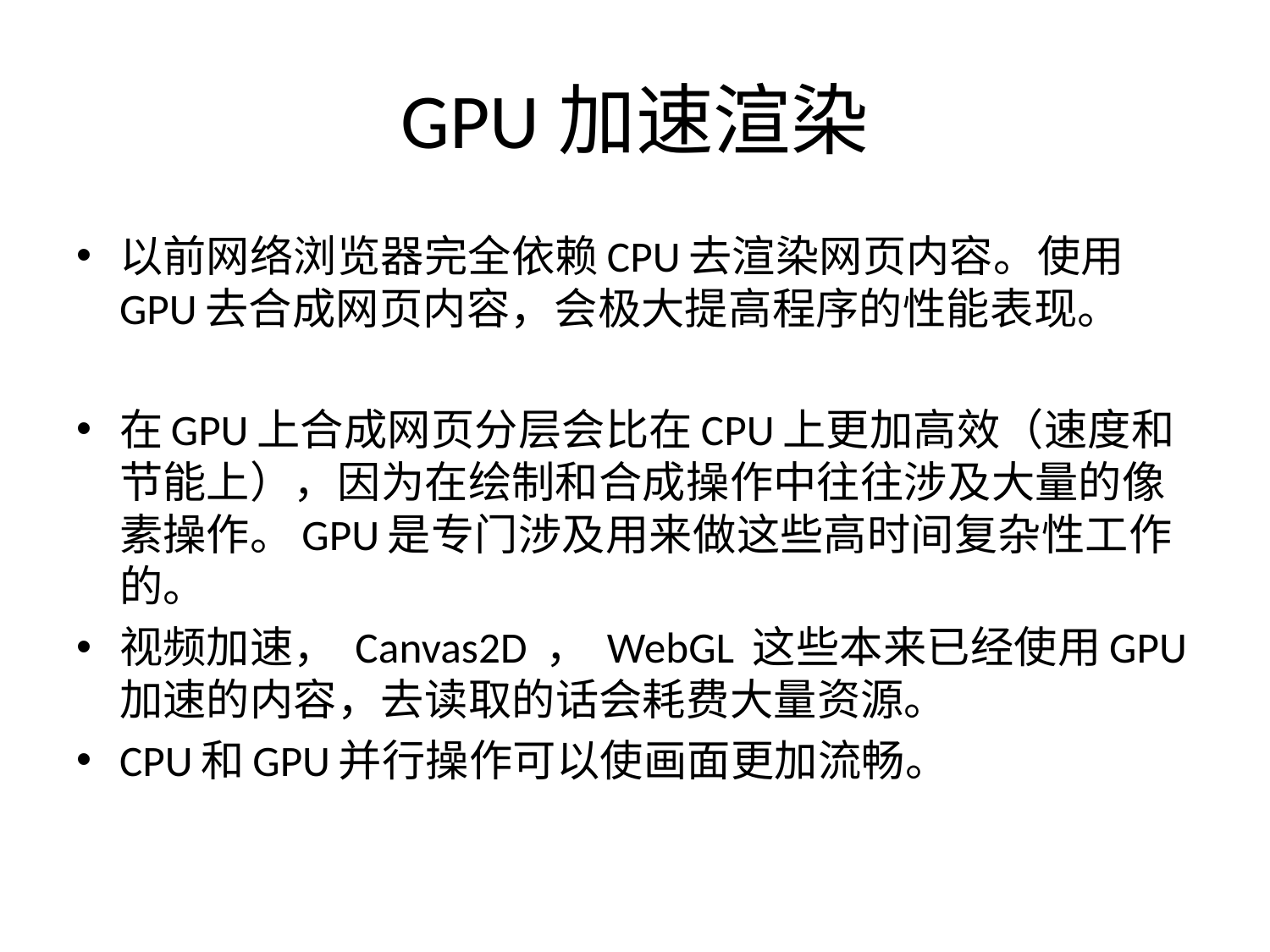

# GPU加速渲染
以前网络浏览器完全依赖CPU去渲染网页内容。使用GPU去合成网页内容，会极大提高程序的性能表现。

在GPU上合成网页分层会比在CPU上更加高效（速度和节能上），因为在绘制和合成操作中往往涉及大量的像素操作。GPU是专门涉及用来做这些高时间复杂性工作的。
视频加速， Canvas2D ， WebGL 这些本来已经使用GPU加速的内容，去读取的话会耗费大量资源。
CPU和GPU并行操作可以使画面更加流畅。